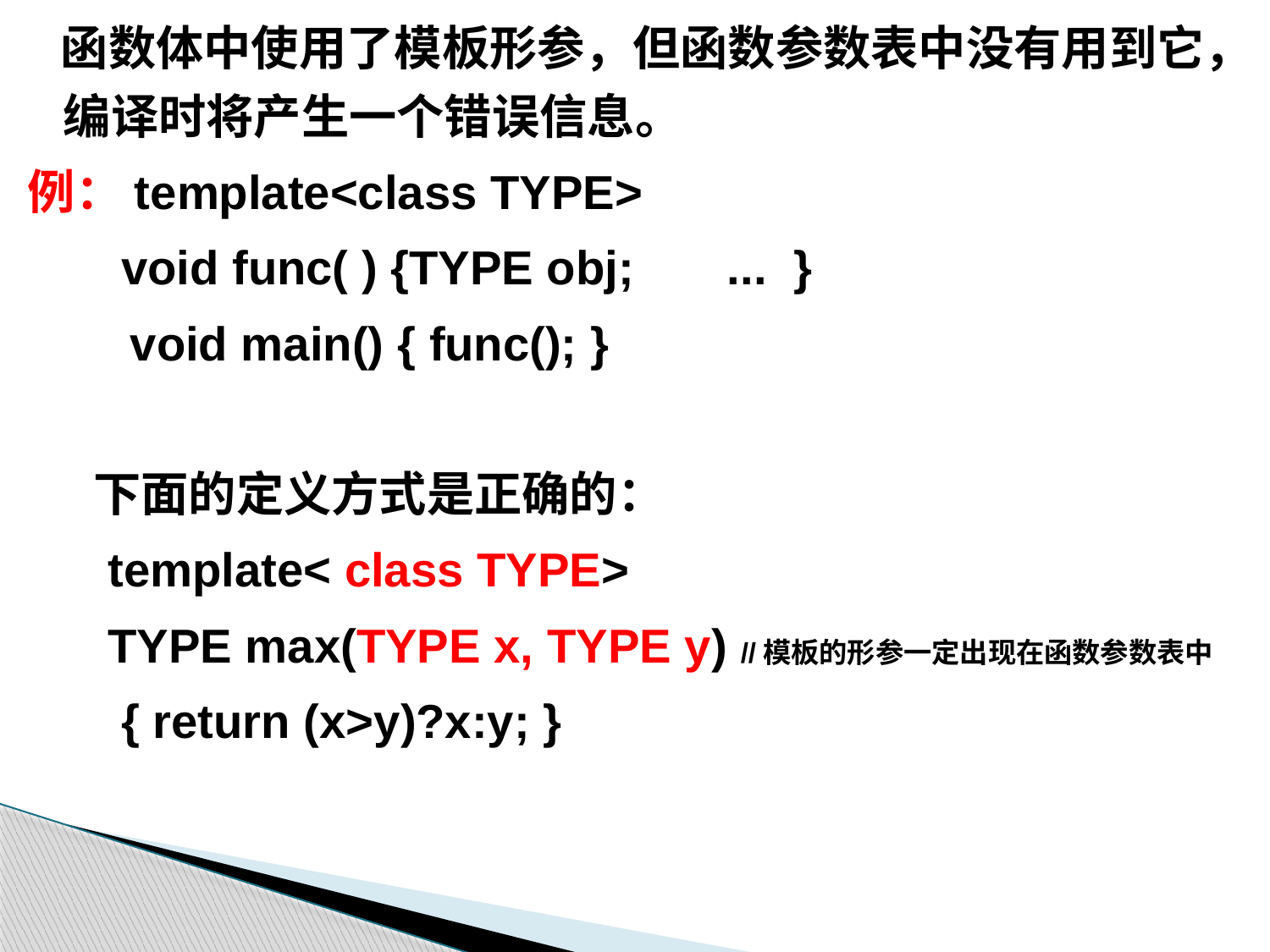

函数体中使用了模板形参，但函数参数表中没有用到它，编译时将产生一个错误信息。
例：template<class TYPE>
       void func( ) {TYPE obj;       ...  }
	     void main() { func(); }

     下面的定义方式是正确的：
      template< class TYPE>
      TYPE max(TYPE x, TYPE y) //模板的形参一定出现在函数参数表中
       { return (x>y)?x:y; }